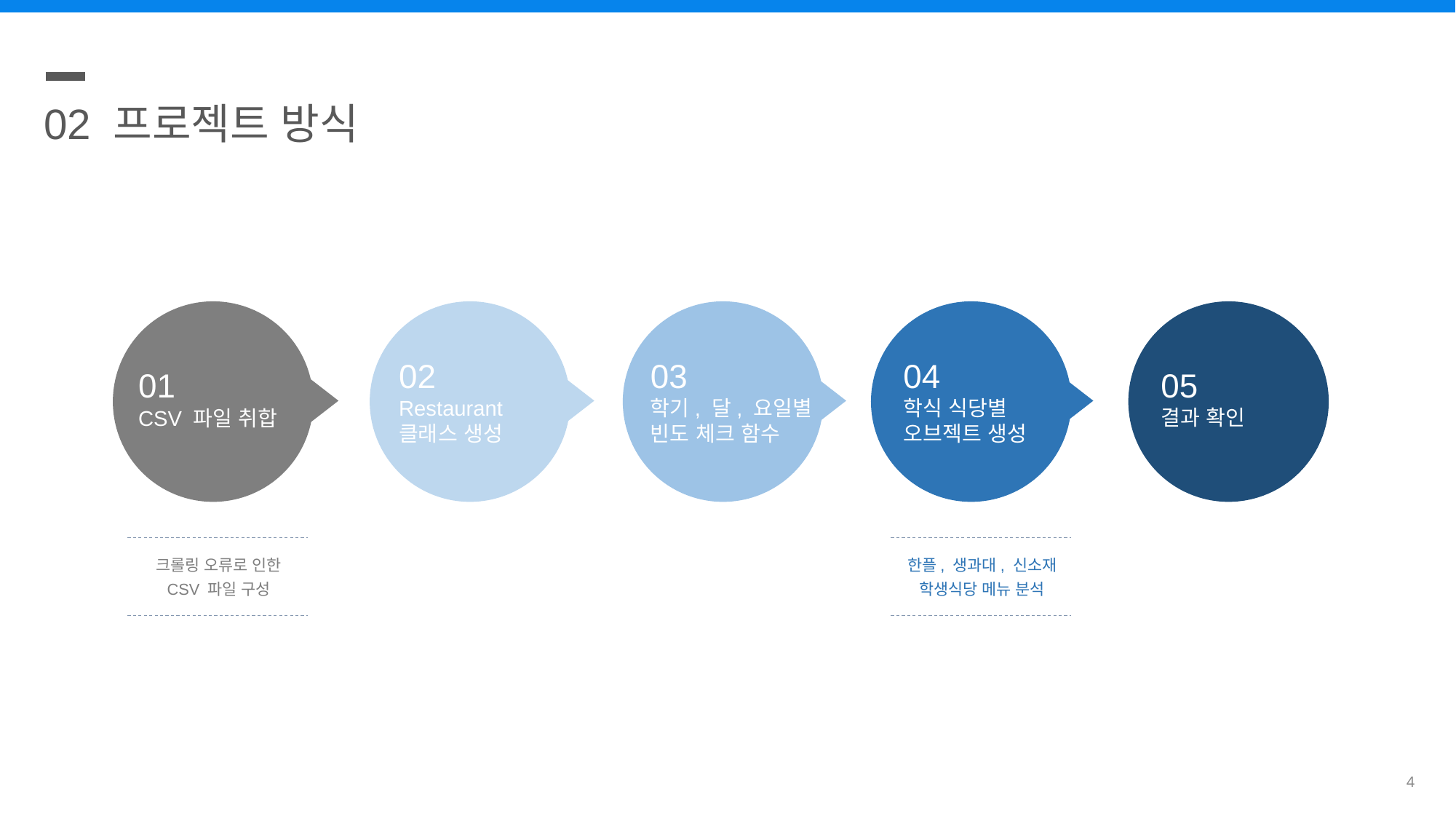

02 프로젝트 방식

04
학식 식당별
오브젝트 생성
02
Restaurant
클래스 생성
03
학기, 달, 요일별
빈도 체크 함수
05
결과 확인
01
CSV 파일 취합
크롤링 오류로 인한
CSV 파일 구성
한플, 생과대, 신소재
학생식당 메뉴 분석
4